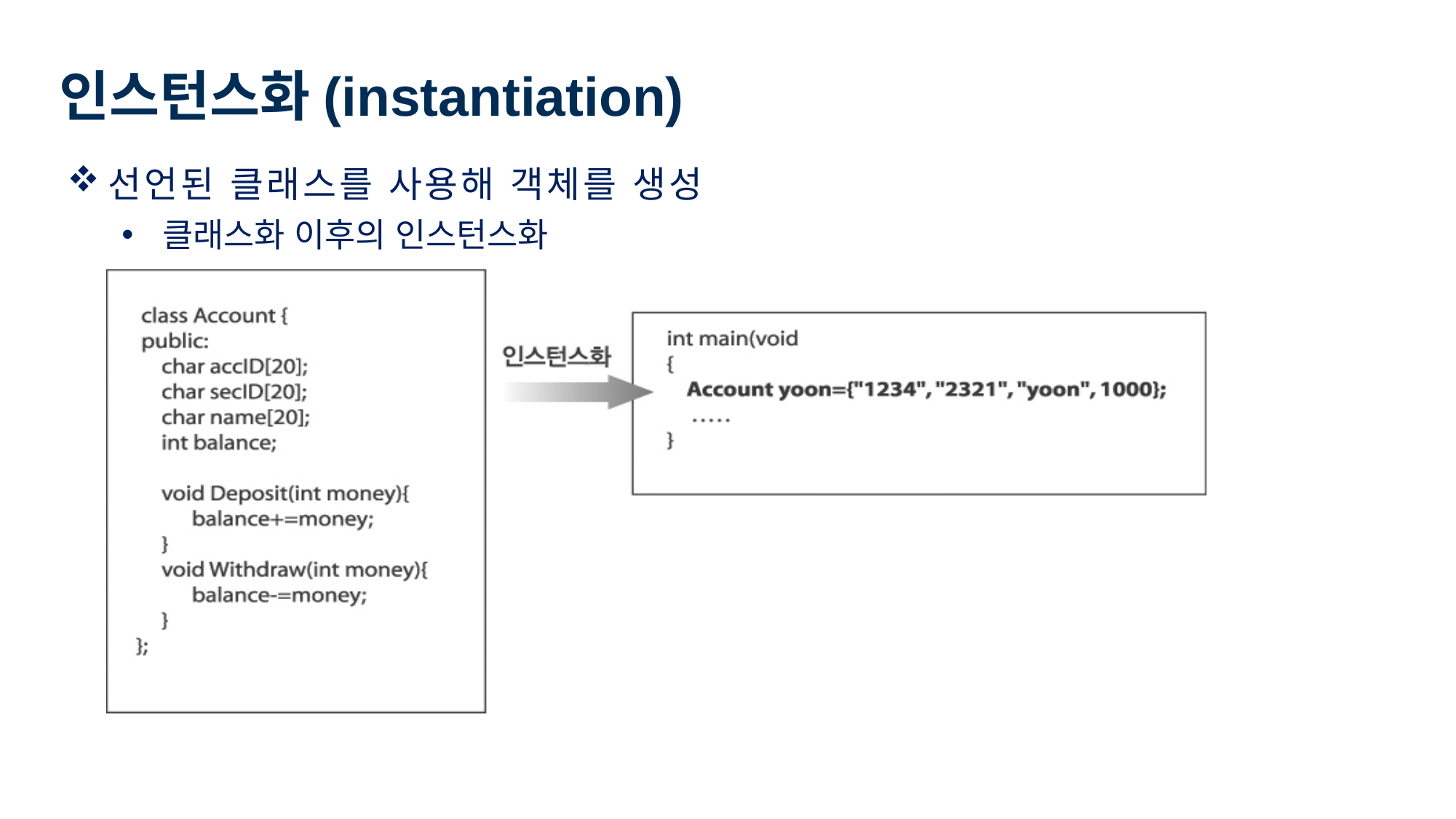

# 인스턴스화(instantiation)
선언된 클래스를 사용해 객체를 생성
클래스화 이후의 인스턴스화

11